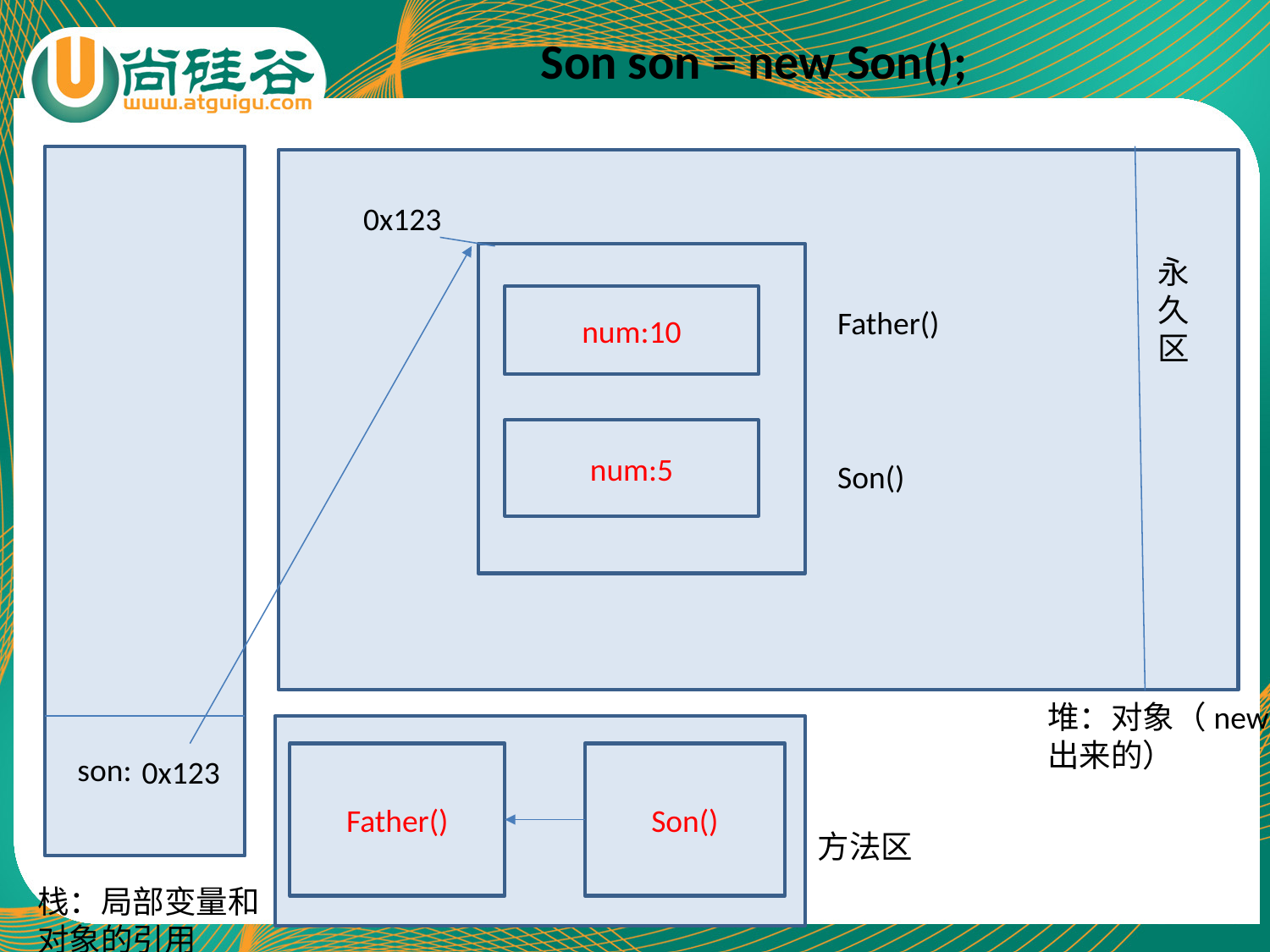

Son son = new Son();

0x123

永
久
区
num:10
Father()
num:5
Son()
堆：对象（new出来的）

son:
Father()
Son()
0x123
方法区
栈：局部变量和对象的引用